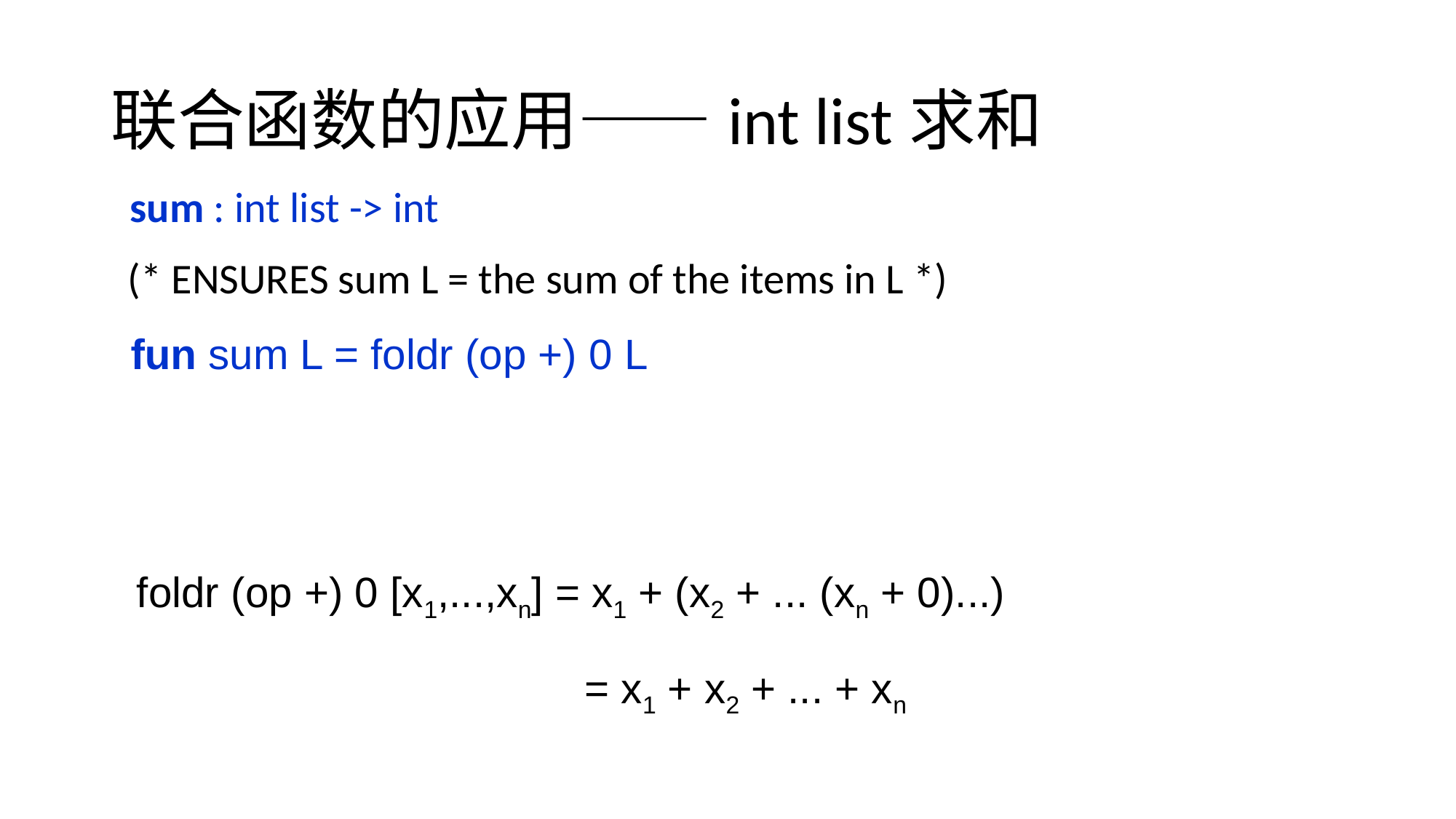

# 联合函数的应用——int list求和
sum : int list -> int
(* ENSURES sum L = the sum of the items in L *)
fun sum L = foldr (op +) 0 L
foldr (op +) 0 [x1,...,xn] = x1 + (x2 + ... (xn + 0)...)
= x1 + x2 + ... + xn